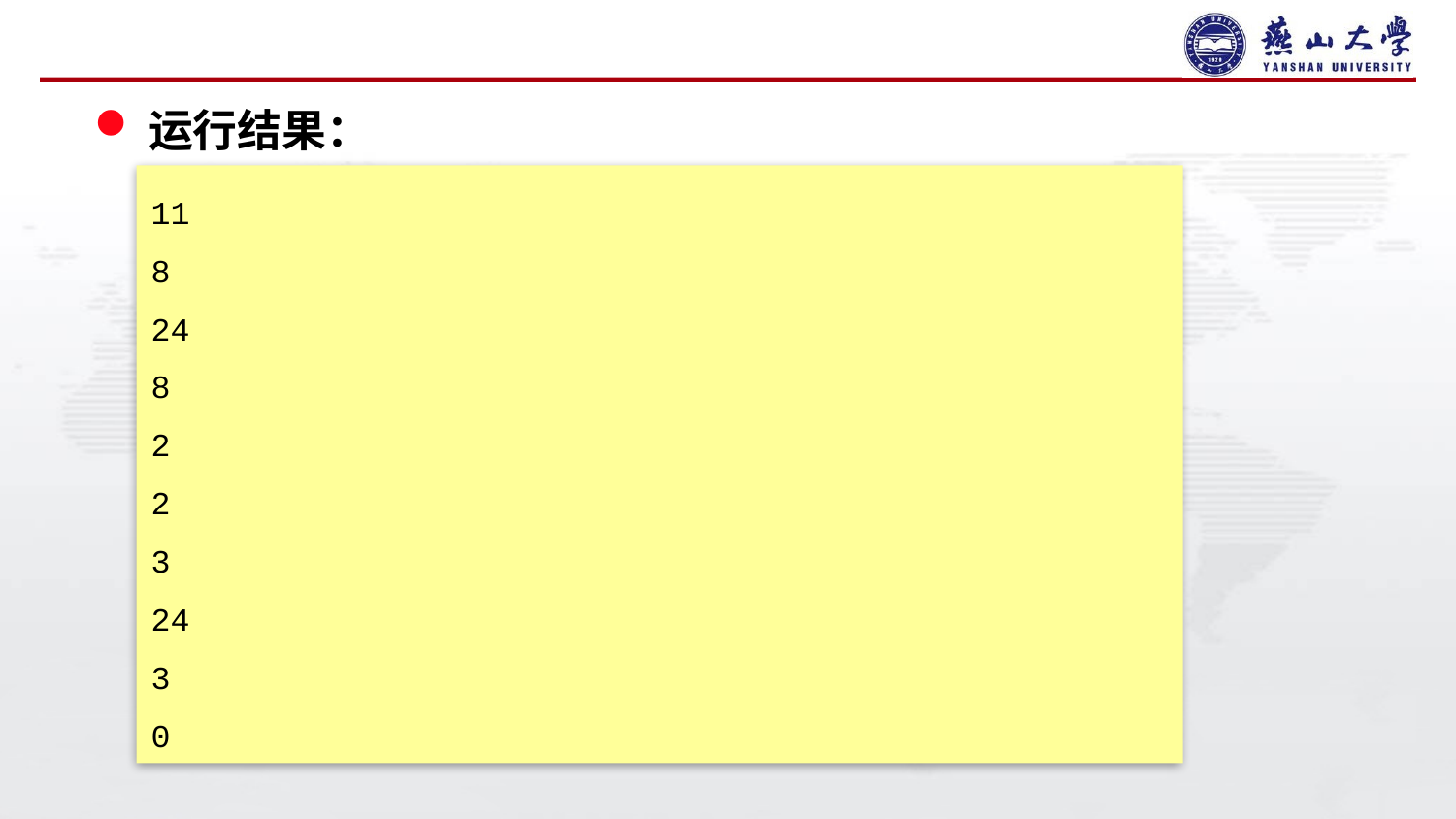

#
运行结果：

11
8
24
8
2
2
3
24
3
0